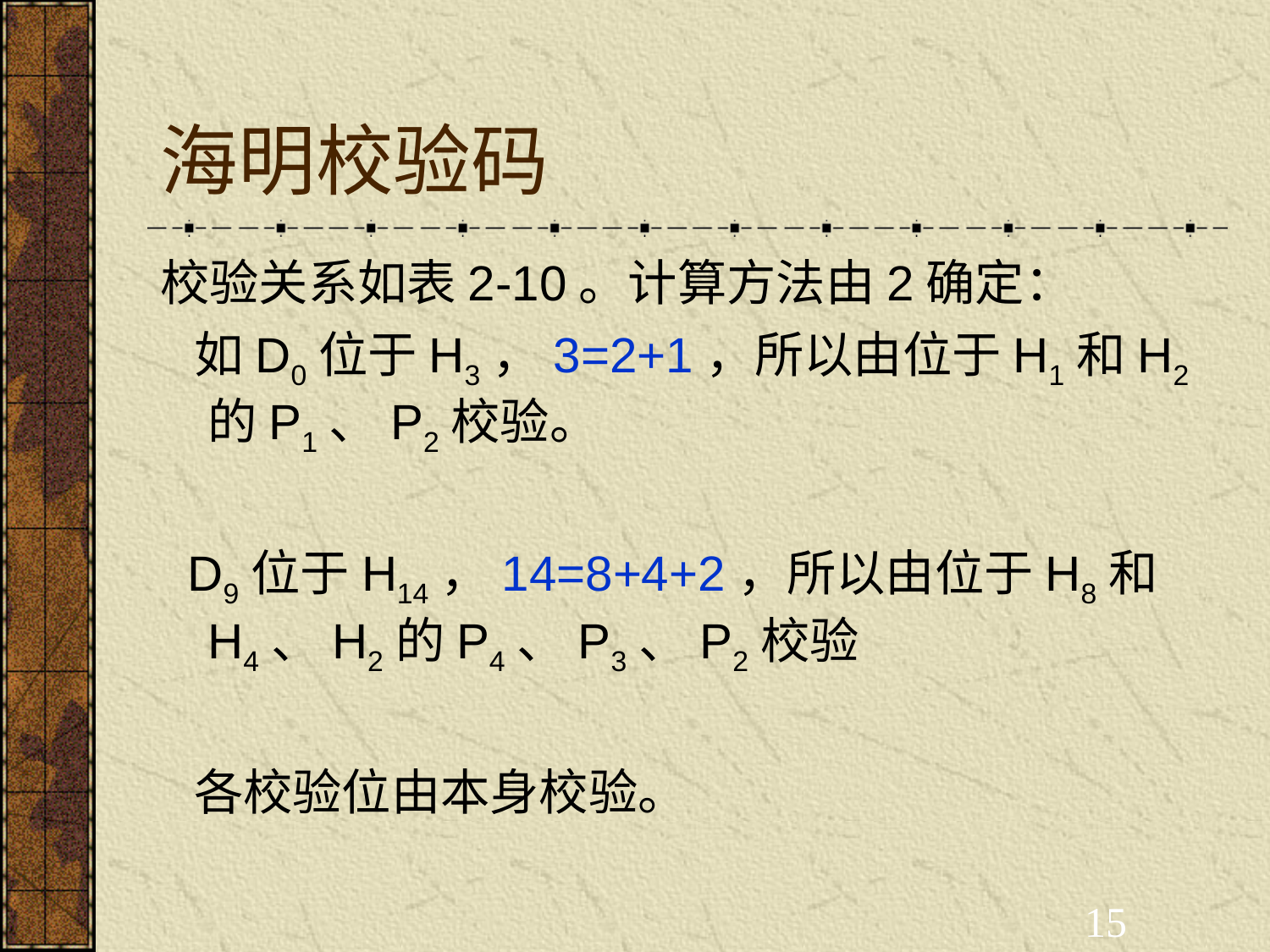

# 海明校验码
校验关系如表2-10。计算方法由2确定：
  如D0位于H3，3=2+1，所以由位于H1和H2的P1、P2校验。

  D9位于H14，14=8+4+2，所以由位于H8和H4、H2的P4、P3、P2校验

  各校验位由本身校验。
15